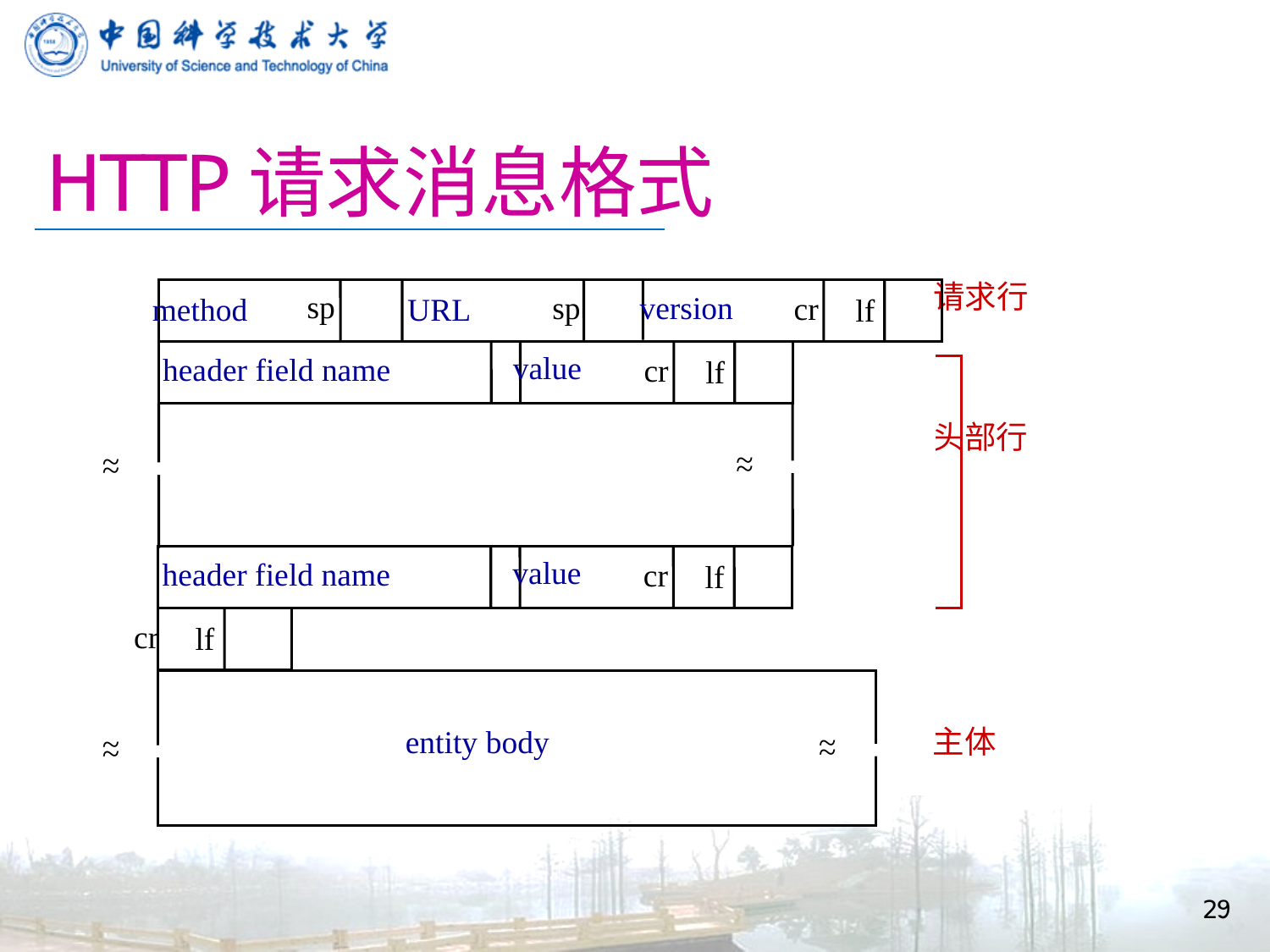

# HTTP请求消息格式
请求行

sp
sp
version
cr
method
URL
lf

value

header field name
cr
lf

头部行
~
~

~
~

value

header field name
cr
lf

cr
lf

entity body
~
~

~
~

主体
29